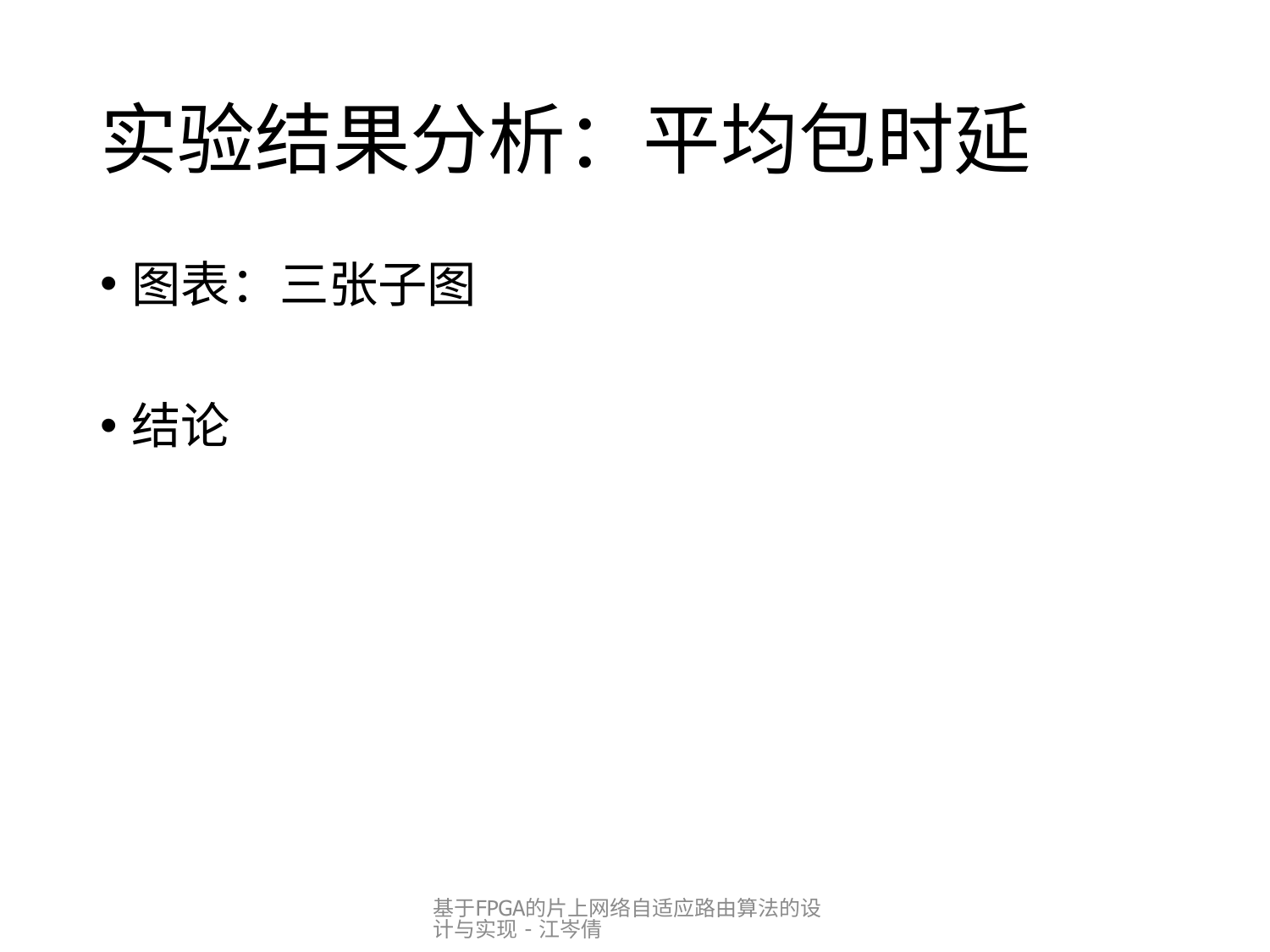

# 实验结果分析：平均包时延
图表：三张子图

结论
基于FPGA的片上网络自适应路由算法的设计与实现 - 江岑倩
11